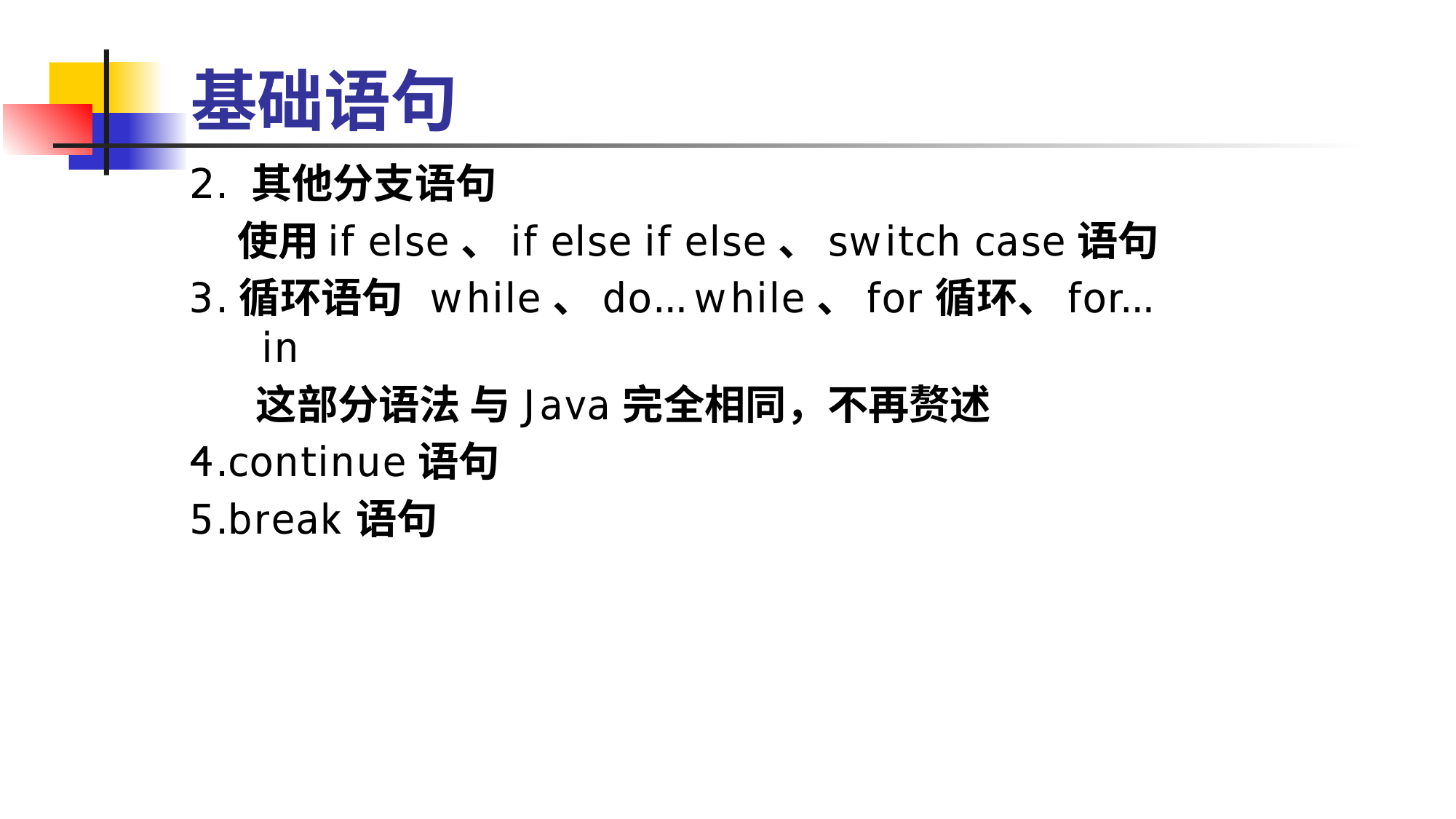

基础语句
2. 其他分支语句
    使用if else、if else if else、switch case语句
3.循环语句  while、do…while、for循环、for…in
      这部分语法 与Java完全相同，不再赘述
4.continue语句
5.break语句